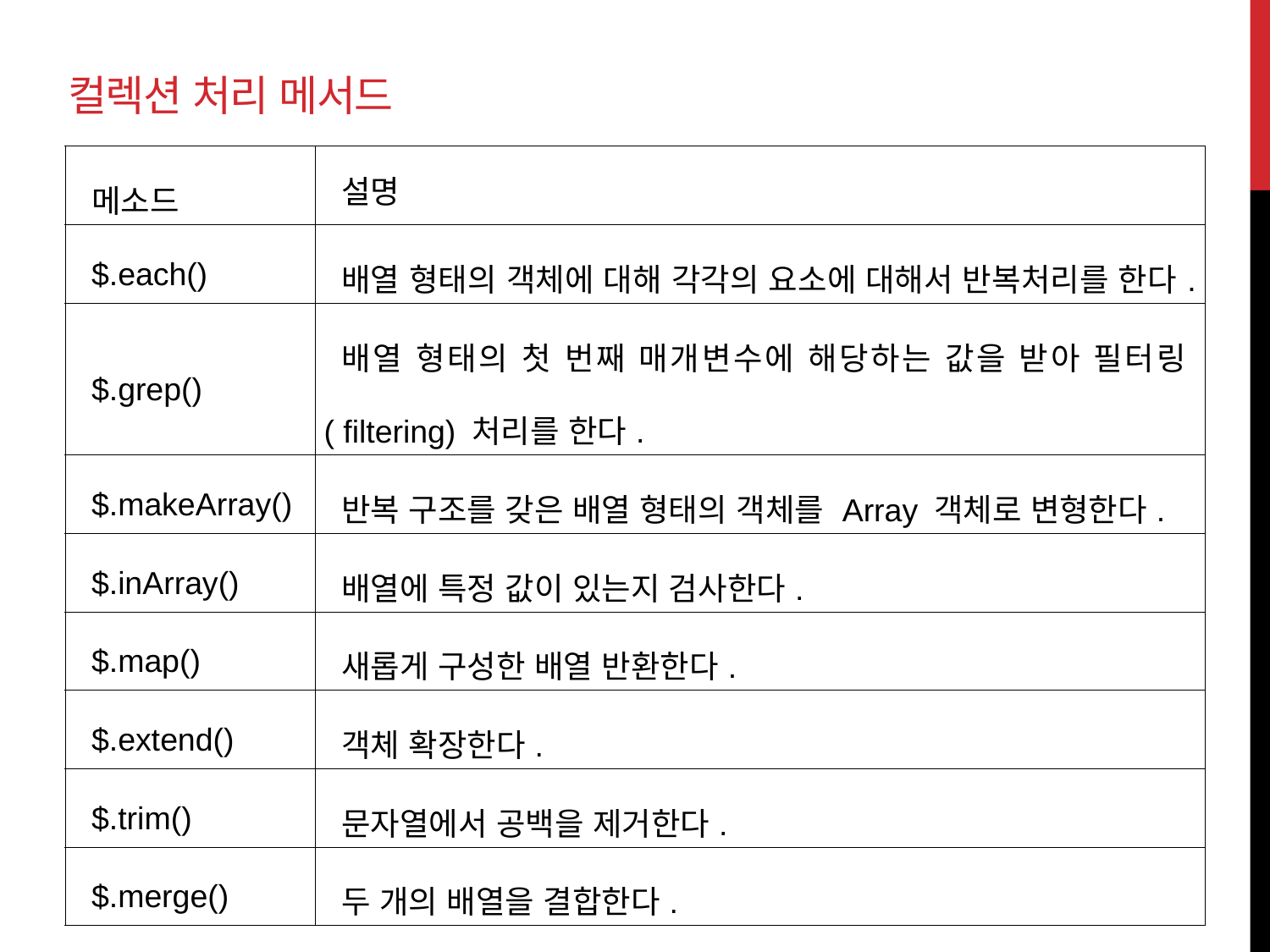

# 컬렉션 처리 메서드
| 메소드 | 설명 |
| --- | --- |
| $.each() | 배열 형태의 객체에 대해 각각의 요소에 대해서 반복처리를 한다. |
| $.grep() | 배열 형태의 첫 번째 매개변수에 해당하는 값을 받아 필터링( filtering) 처리를 한다. |
| $.makeArray() | 반복 구조를 갖은 배열 형태의 객체를 Array 객체로 변형한다. |
| $.inArray() | 배열에 특정 값이 있는지 검사한다. |
| $.map() | 새롭게 구성한 배열 반환한다. |
| $.extend() | 객체 확장한다. |
| $.trim() | 문자열에서 공백을 제거한다. |
| $.merge() | 두 개의 배열을 결합한다. |